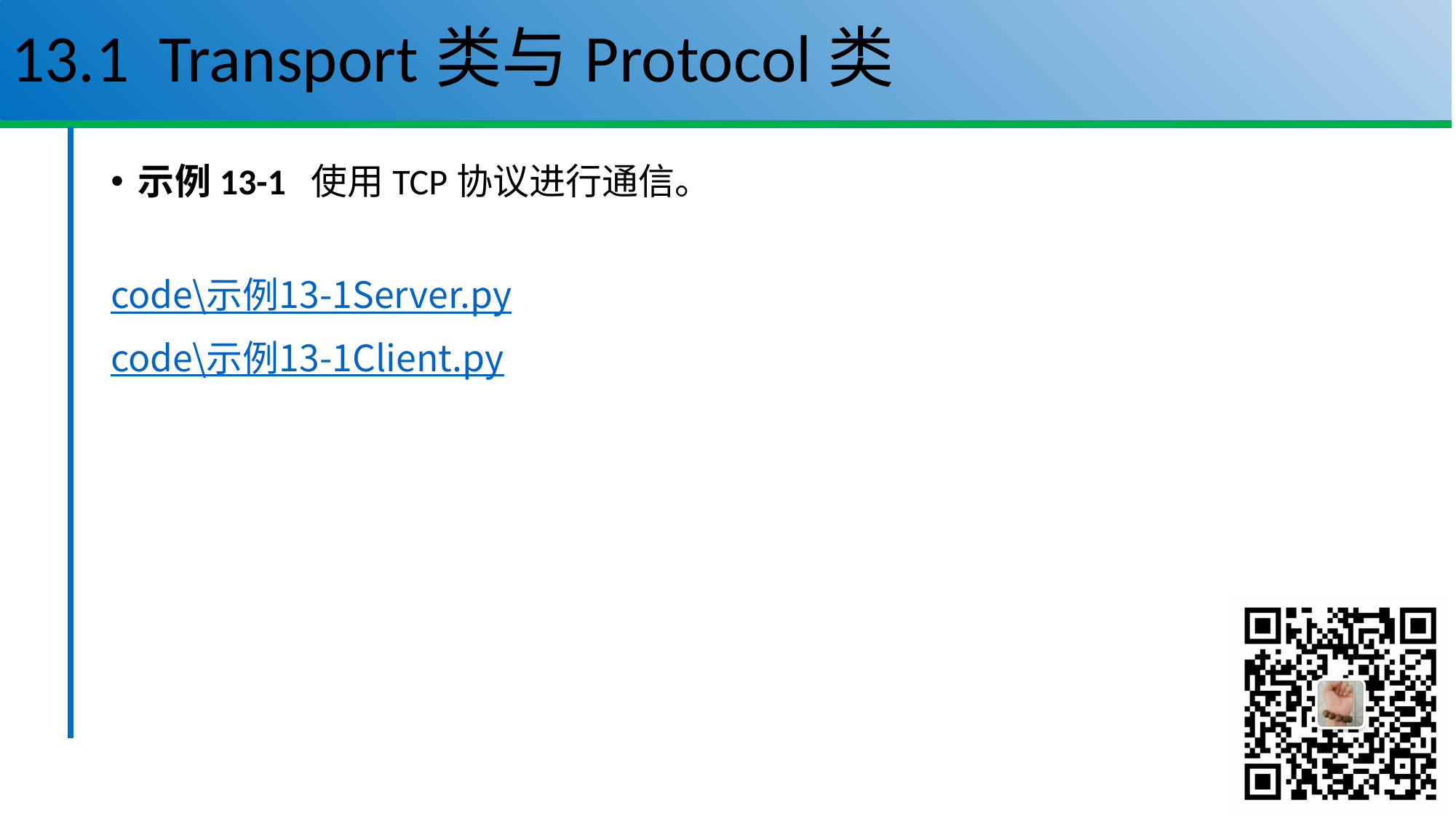

# 13.1  Transport类与Protocol类
示例13-1  使用TCP协议进行通信。

code\示例13-1Server.py
code\示例13-1Client.py
5